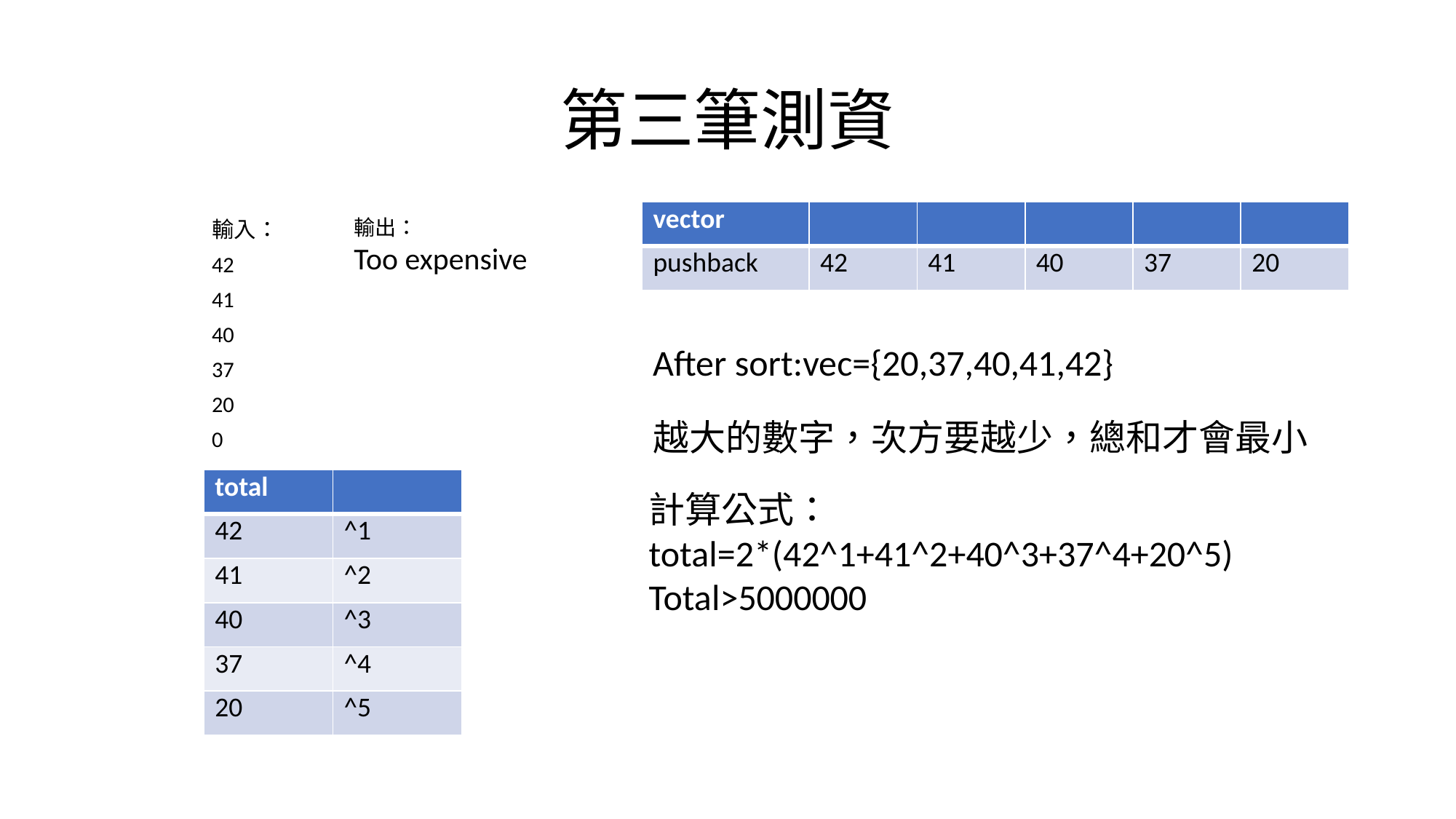

# 第三筆測資
| vector |  |  |  |  |  |
| --- | --- | --- | --- | --- | --- |
| pushback | 42 | 41 | 40 | 37 | 20 |
輸出：
Too expensive
輸入：
42
41
40
37
20
0
After sort:vec={20,37,40,41,42}
越大的數字，次方要越少，總和才會最小
| total |  |
| --- | --- |
| 42 | ^1 |
| 41 | ^2 |
| 40 | ^3 |
| 37 | ^4 |
| 20 | ^5 |
計算公式：total=2*(42^1+41^2+40^3+37^4+20^5)
Total>5000000